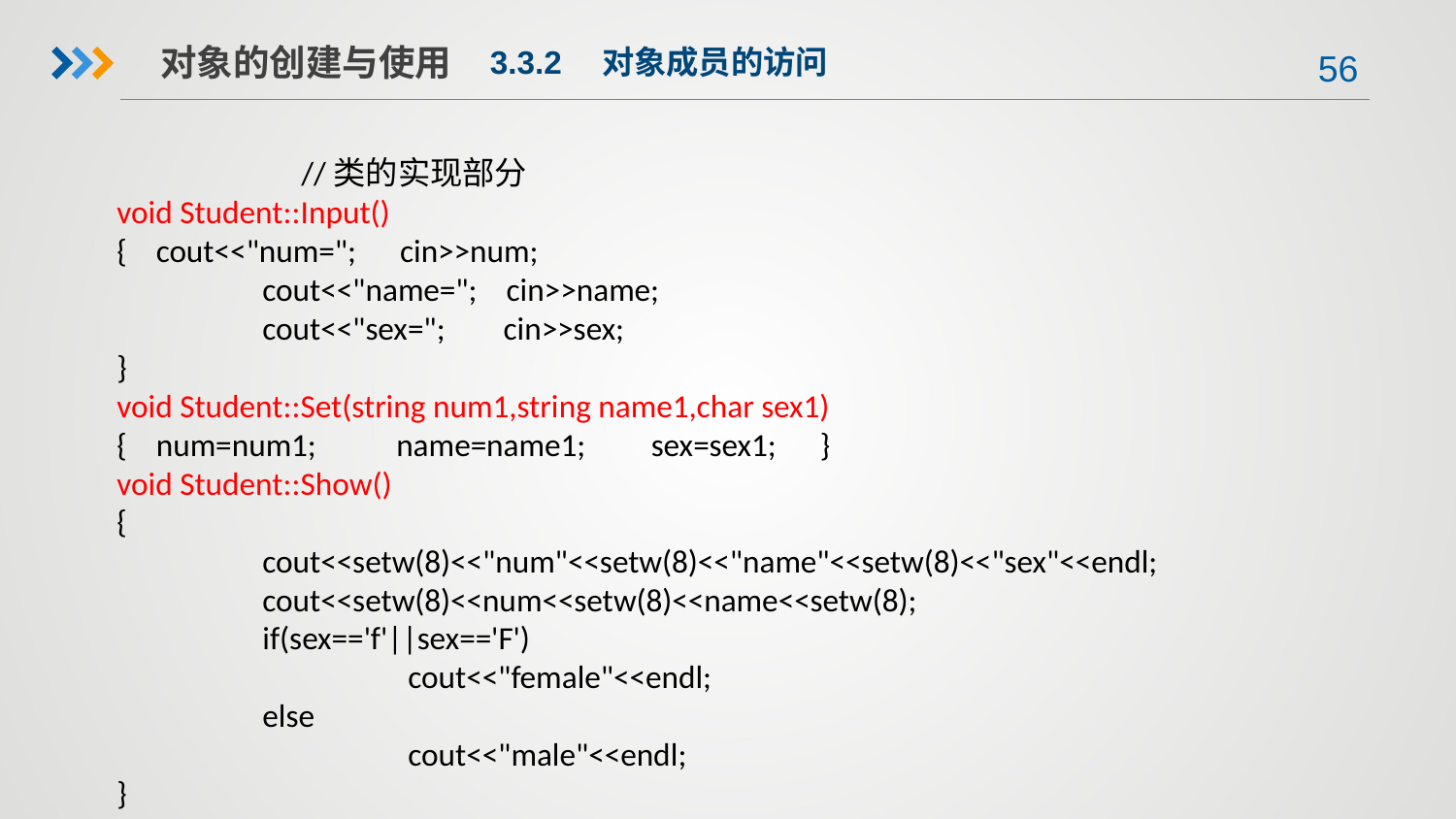

对象的创建与使用
3.3.2　对象成员的访问
	  //类的实现部分
void Student::Input()
{    cout<<"num=";      cin>>num;
	cout<<"name=";    cin>>name;
	cout<<"sex=";        cin>>sex;
}
void Student::Set(string num1,string name1,char sex1)
{    num=num1;           name=name1;         sex=sex1;      }
void Student::Show()
{
	cout<<setw(8)<<"num"<<setw(8)<<"name"<<setw(8)<<"sex"<<endl;
	cout<<setw(8)<<num<<setw(8)<<name<<setw(8);
	if(sex=='f'||sex=='F')
		cout<<"female"<<endl;
	else
		cout<<"male"<<endl;
}